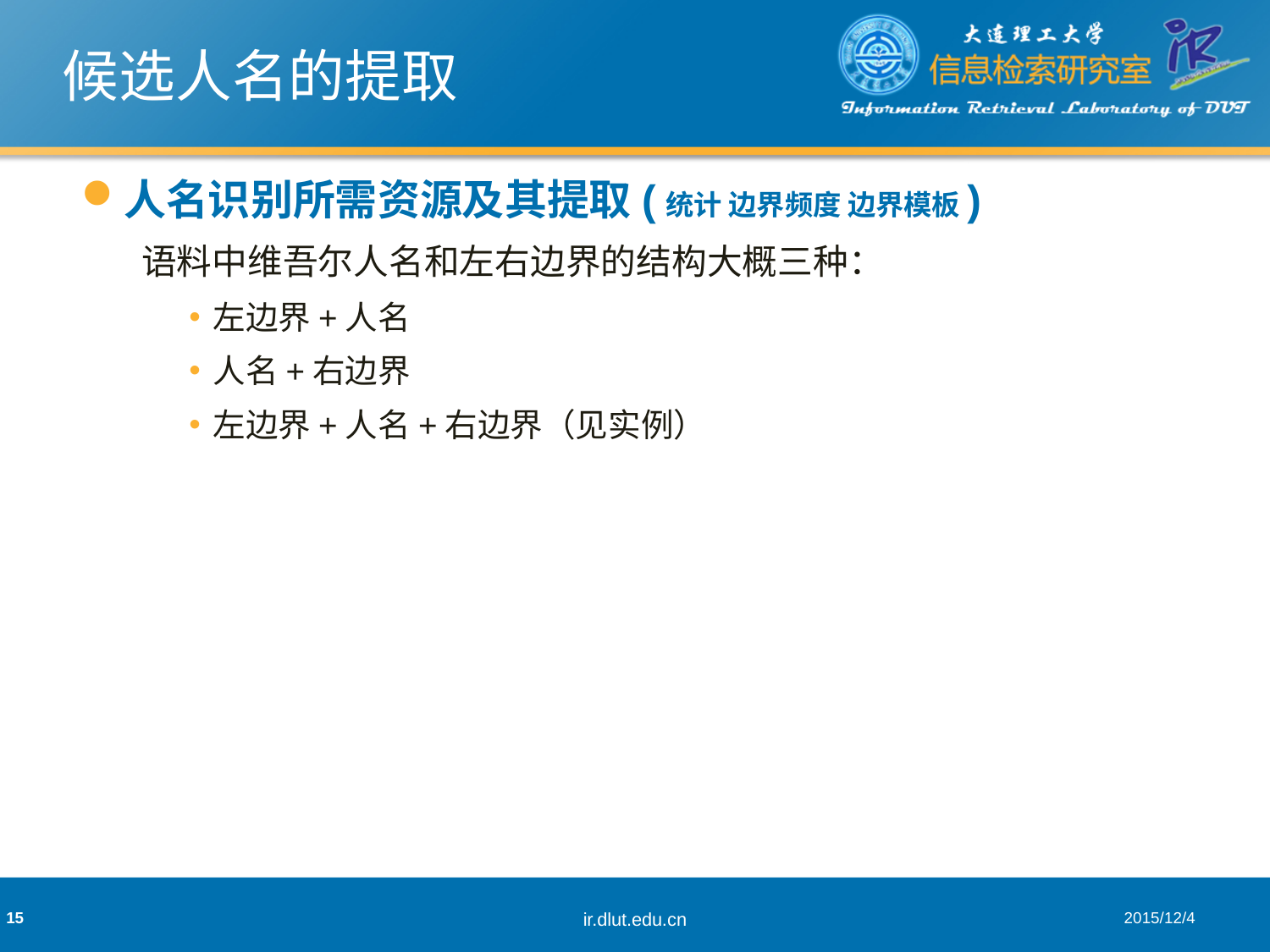

# 候选人名的提取
人名识别所需资源及其提取(统计 边界频度 边界模板)
语料中维吾尔人名和左右边界的结构大概三种：
左边界+人名
人名+右边界
左边界+人名+右边界（见实例）